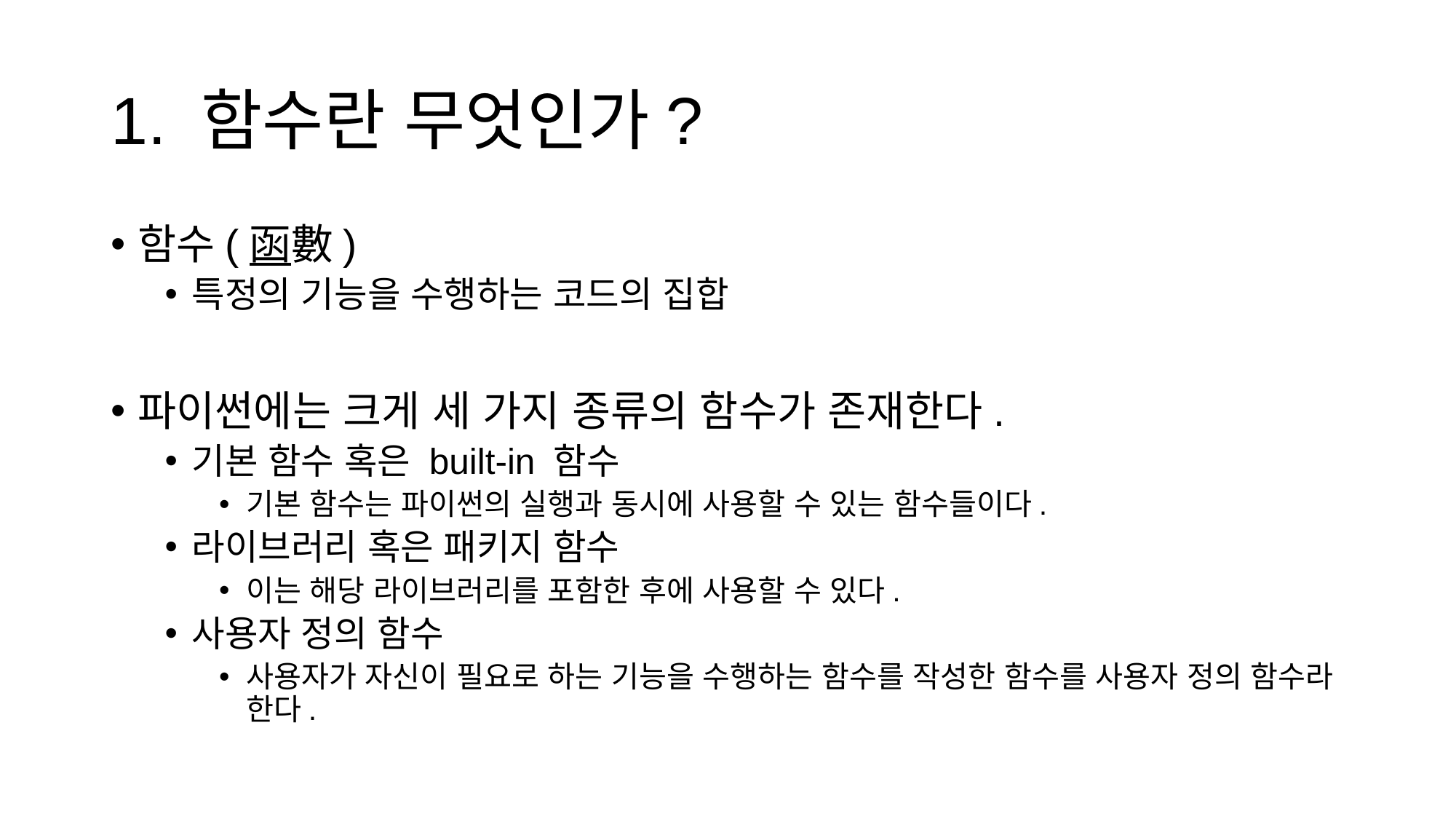

# 1. 함수란 무엇인가?
함수(函數)
특정의 기능을 수행하는 코드의 집합

파이썬에는 크게 세 가지 종류의 함수가 존재한다.
기본 함수 혹은 built-in 함수
기본 함수는 파이썬의 실행과 동시에 사용할 수 있는 함수들이다.
라이브러리 혹은 패키지 함수
이는 해당 라이브러리를 포함한 후에 사용할 수 있다.
사용자 정의 함수
사용자가 자신이 필요로 하는 기능을 수행하는 함수를 작성한 함수를 사용자 정의 함수라 한다.